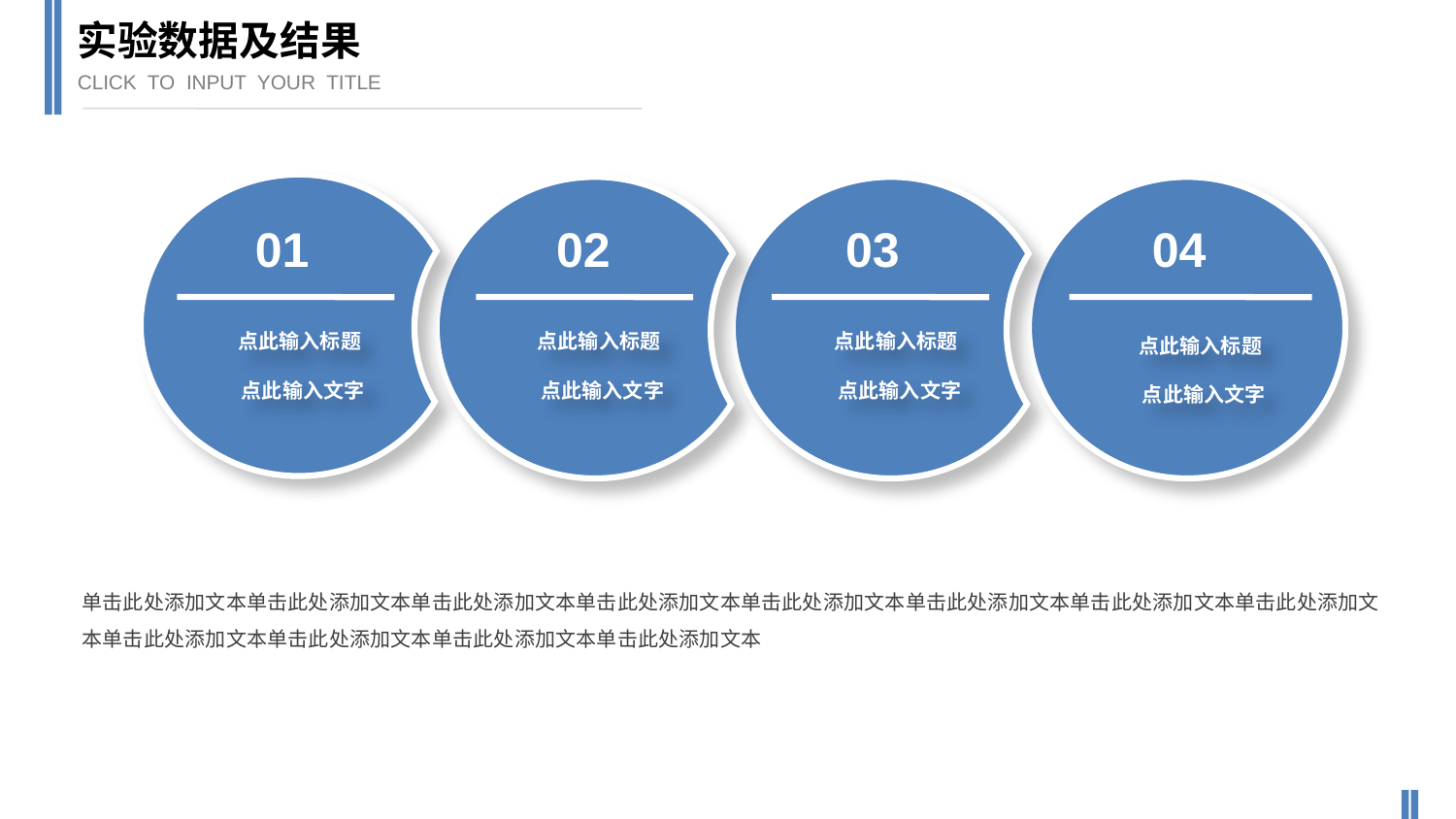

实验数据及结果
CLICK  TO  INPUT  YOUR  TITLE

01

点此输入标题
点此输入文字

02

点此输入标题
点此输入文字

03

点此输入标题
点此输入文字

04

点此输入标题
点此输入文字
单击此处添加文本单击此处添加文本单击此处添加文本单击此处添加文本单击此处添加文本单击此处添加文本单击此处添加文本单击此处添加文本单击此处添加文本单击此处添加文本单击此处添加文本单击此处添加文本